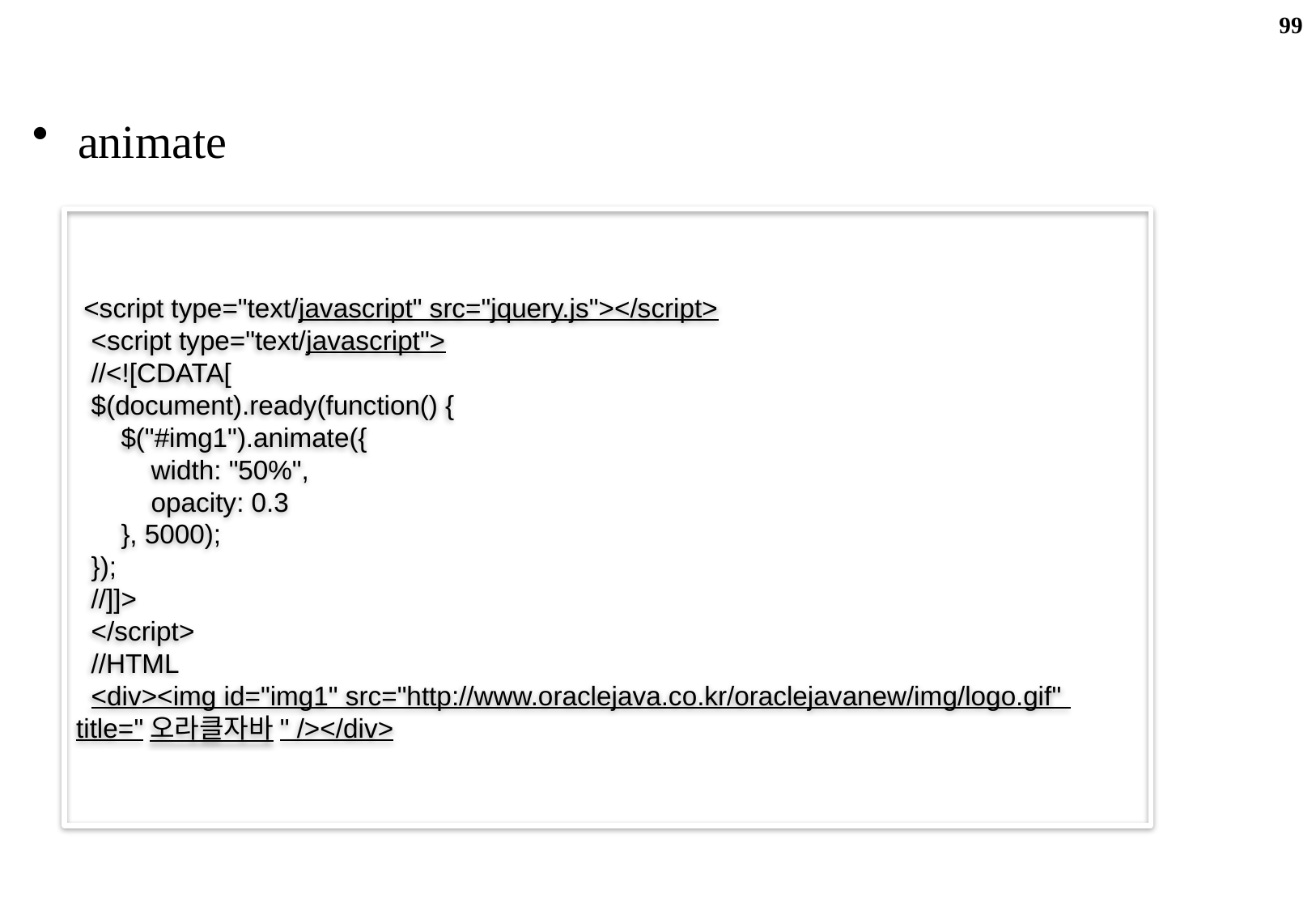

99
JQuery
animate
 <script type="text/javascript" src="jquery.js"></script>
  <script type="text/javascript">
  //<![CDATA[
  $(document).ready(function() {
      $("#img1").animate({
          width: "50%",
          opacity: 0.3
      }, 5000);
  });
  //]]>
  </script>
  //HTML
  <div><img id="img1" src="http://www.oraclejava.co.kr/oraclejavanew/img/logo.gif"  title="오라클자바" /></div>